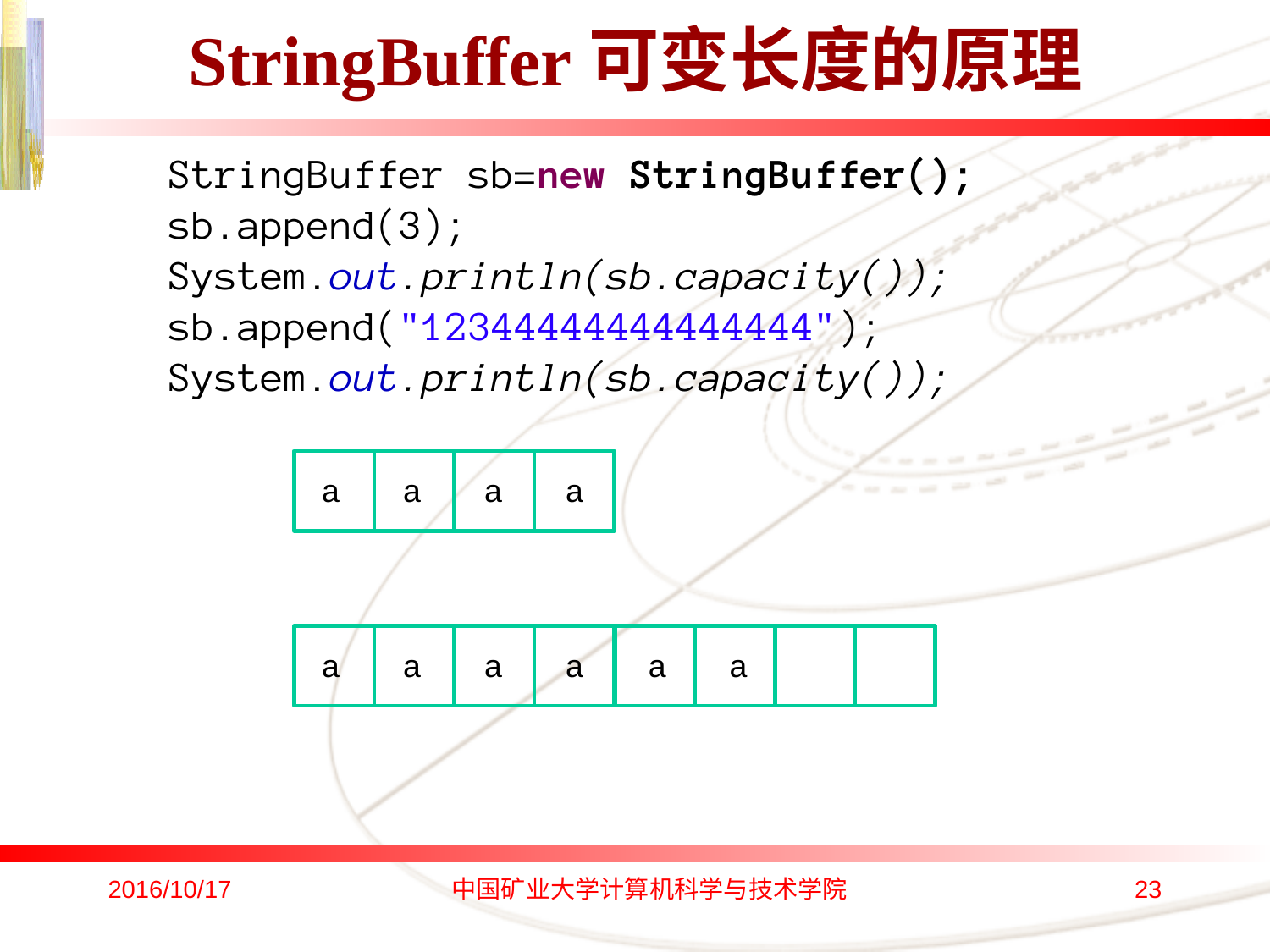

# StringBuffer可变长度的原理
StringBuffer sb=new StringBuffer();
sb.append(3);
System.out.println(sb.capacity());
sb.append("12344444444444444");
System.out.println(sb.capacity());

a
a
a
a

a
a
a
a
a
a
2016/10/17
中国矿业大学计算机科学与技术学院
23